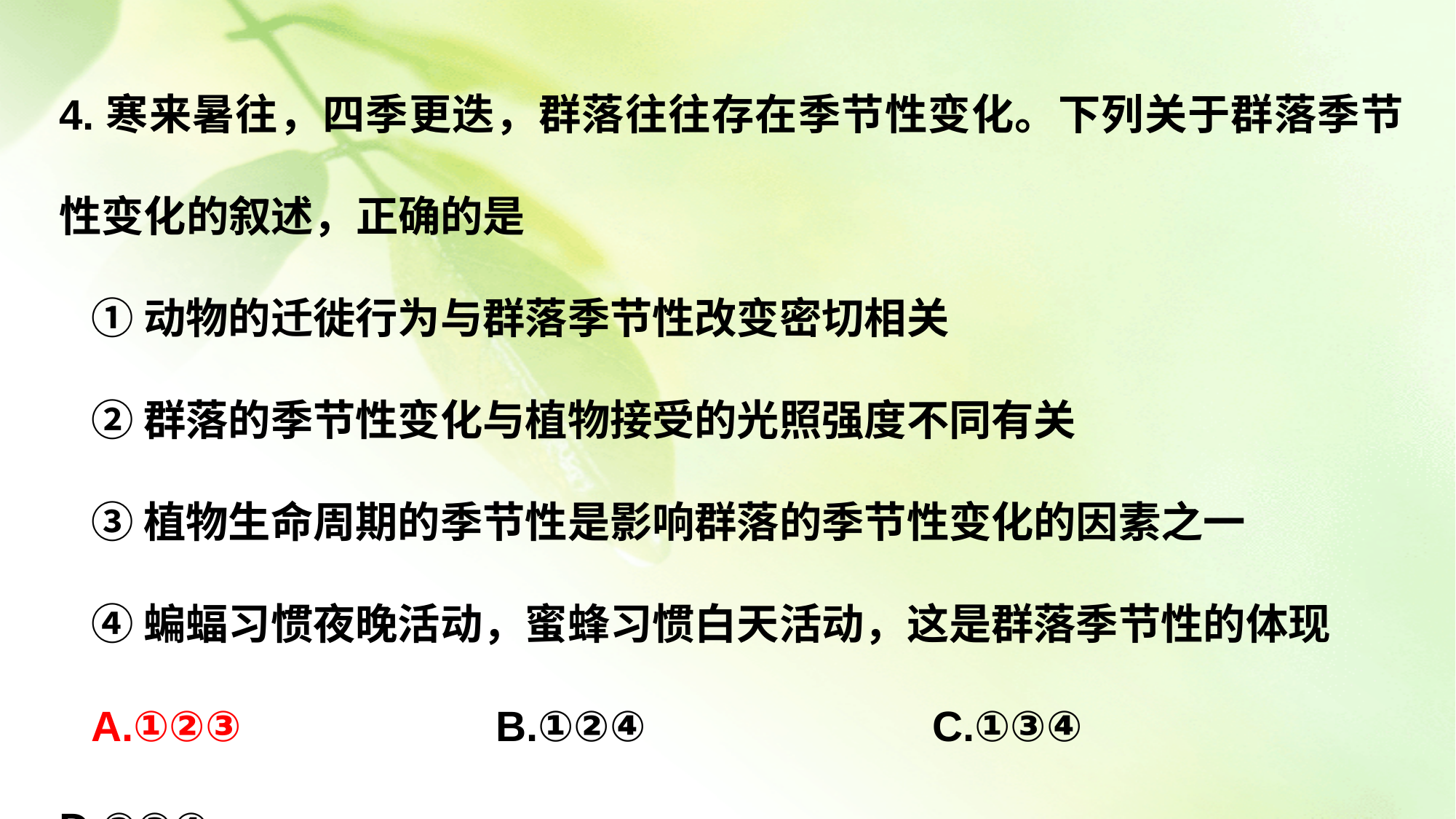

4.寒来暑往，四季更迭，群落往往存在季节性变化。下列关于群落季节性变化的叙述，正确的是
①动物的迁徙行为与群落季节性改变密切相关
②群落的季节性变化与植物接受的光照强度不同有关
③植物生命周期的季节性是影响群落的季节性变化的因素之一
④蝙蝠习惯夜晚活动，蜜蜂习惯白天活动，这是群落季节性的体现
A.①②③			B.①②④			C.①③④			D.②③④